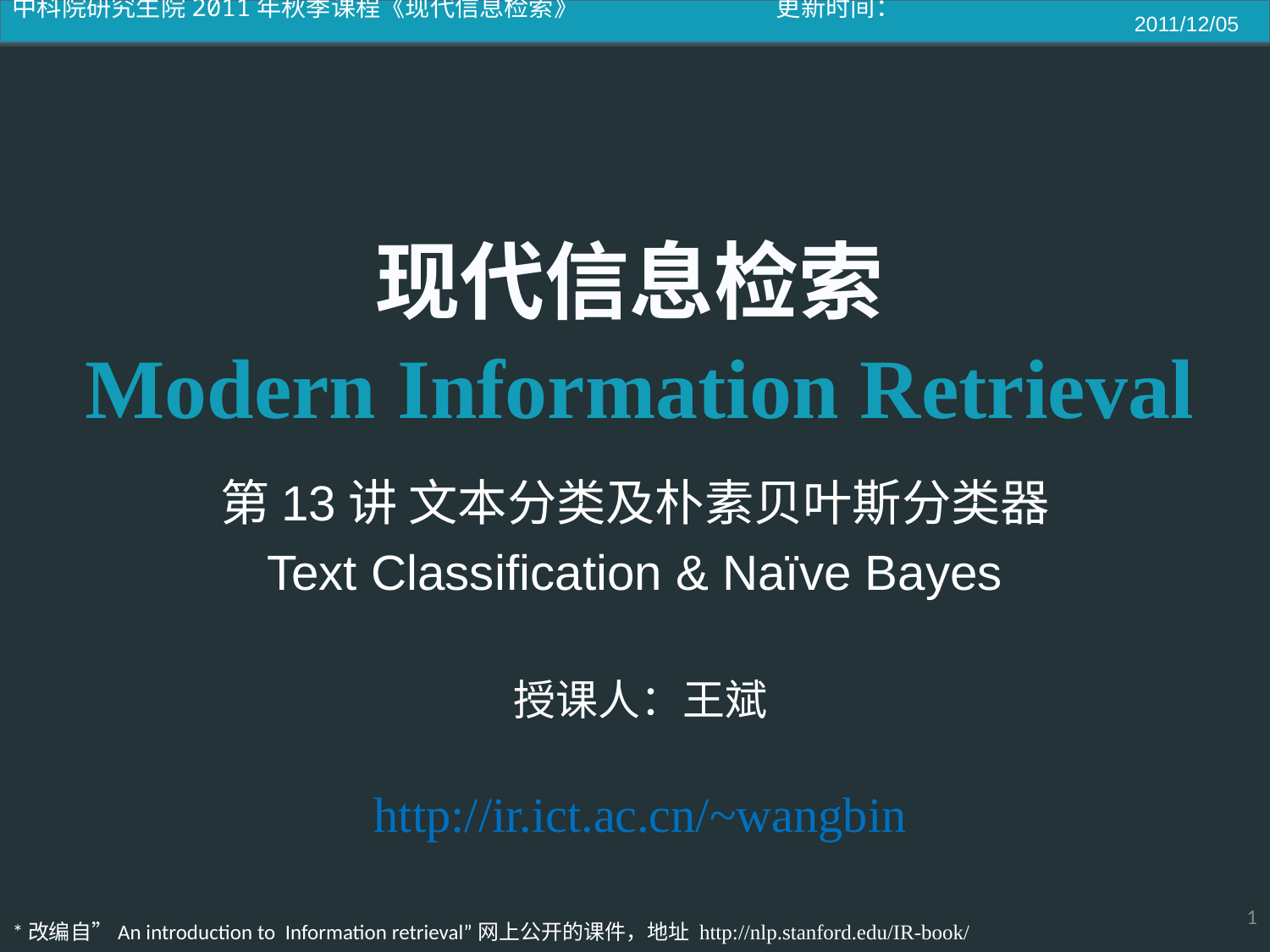

2011/12/05
第13讲 文本分类及朴素贝叶斯分类器
Text Classification & Naïve Bayes
1